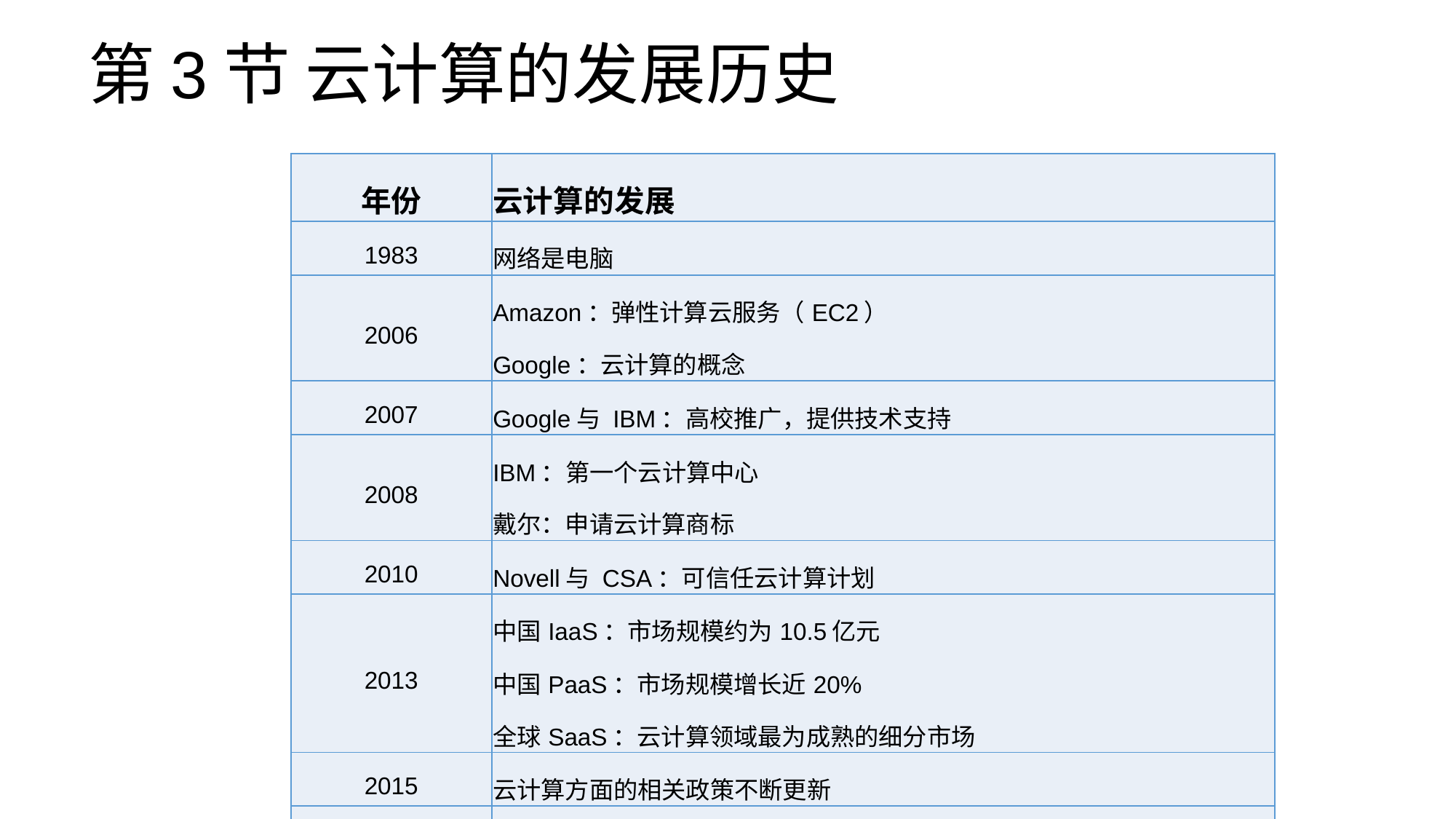

# 第3节 云计算的发展历史
| 年份 | 云计算的发展 |
| --- | --- |
| 1983 | 网络是电脑 |
| 2006 | Amazon：弹性计算云服务（EC2） Google：云计算的概念 |
| 2007 | Google与 IBM：高校推广，提供技术支持 |
| 2008 | IBM：第一个云计算中心 戴尔：申请云计算商标 |
| 2010 | Novell与 CSA：可信任云计算计划 |
| 2013 | 中国IaaS：市场规模约为10.5亿元 中国PaaS：市场规模增长近20% 全球SaaS：云计算领域最为成熟的细分市场 |
| 2015 | 云计算方面的相关政策不断更新 |
| … | … |